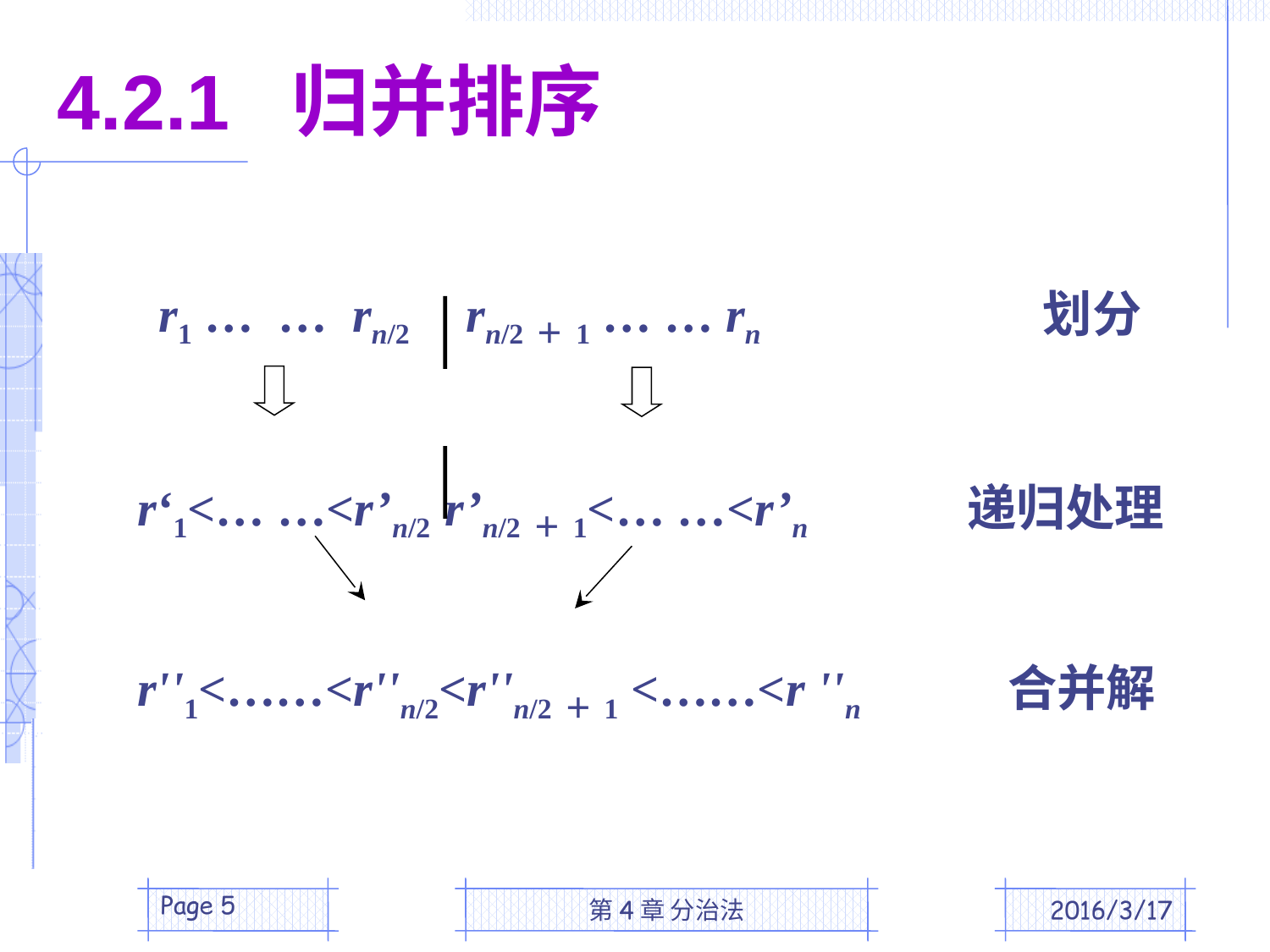

4.2.1  归并排序
  r1 …  …  rn/2     rn/2＋1 … … rn                      划分

r‘1<… …<r’n/2  r’n/2＋1<… …<r’n            递归处理

r''1<……<r''n/2<r''n/2＋1 <……<r ''n           合并解

Page 5
第4章 分治法
2016/3/17